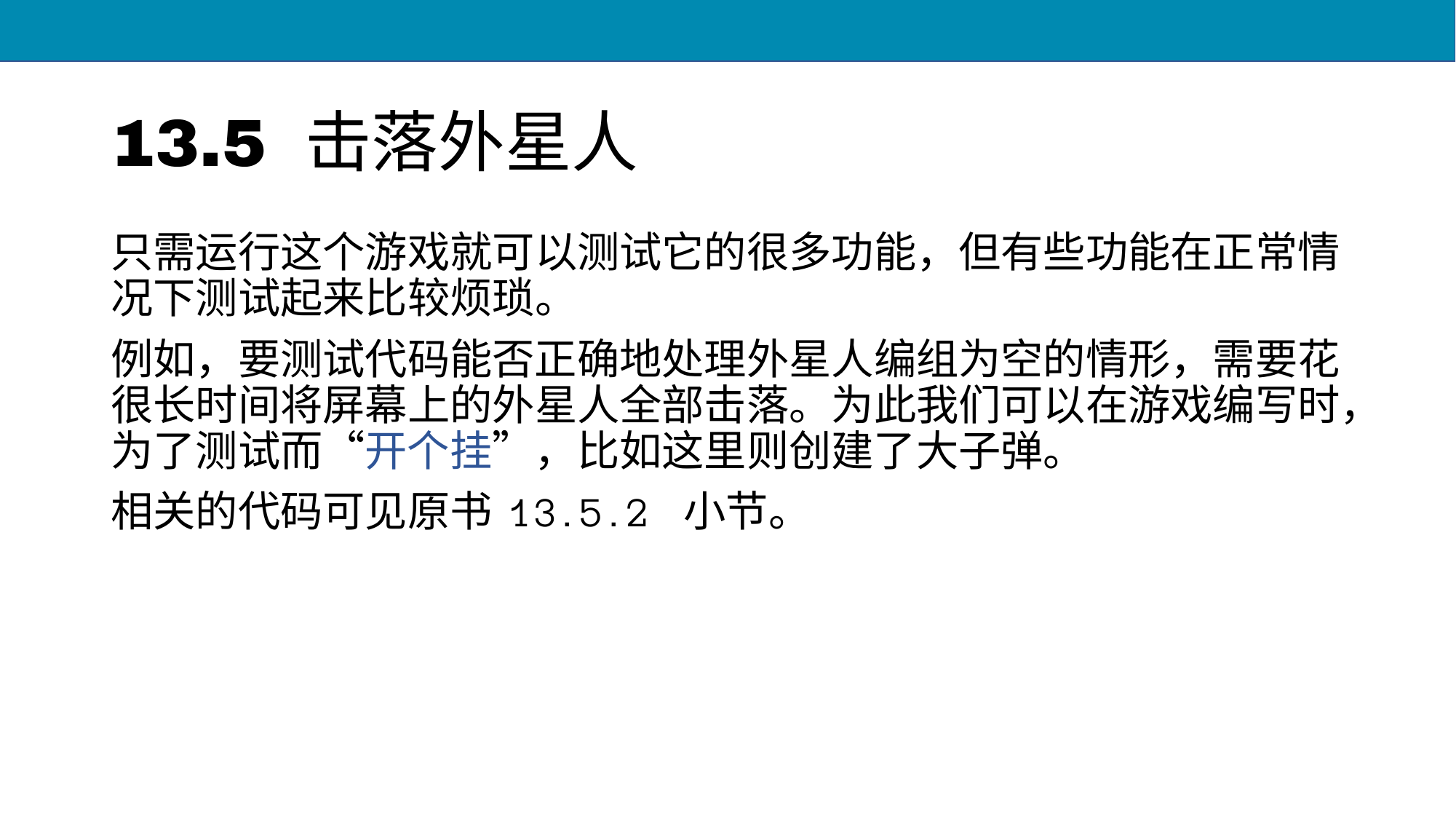

# 13.5 击落外星人
只需运行这个游戏就可以测试它的很多功能，但有些功能在正常情况下测试起来比较烦琐。
例如，要测试代码能否正确地处理外星人编组为空的情形，需要花很长时间将屏幕上的外星人全部击落。为此我们可以在游戏编写时，为了测试而“开个挂”，比如这里则创建了大子弹。
相关的代码可见原书 13.5.2 小节。